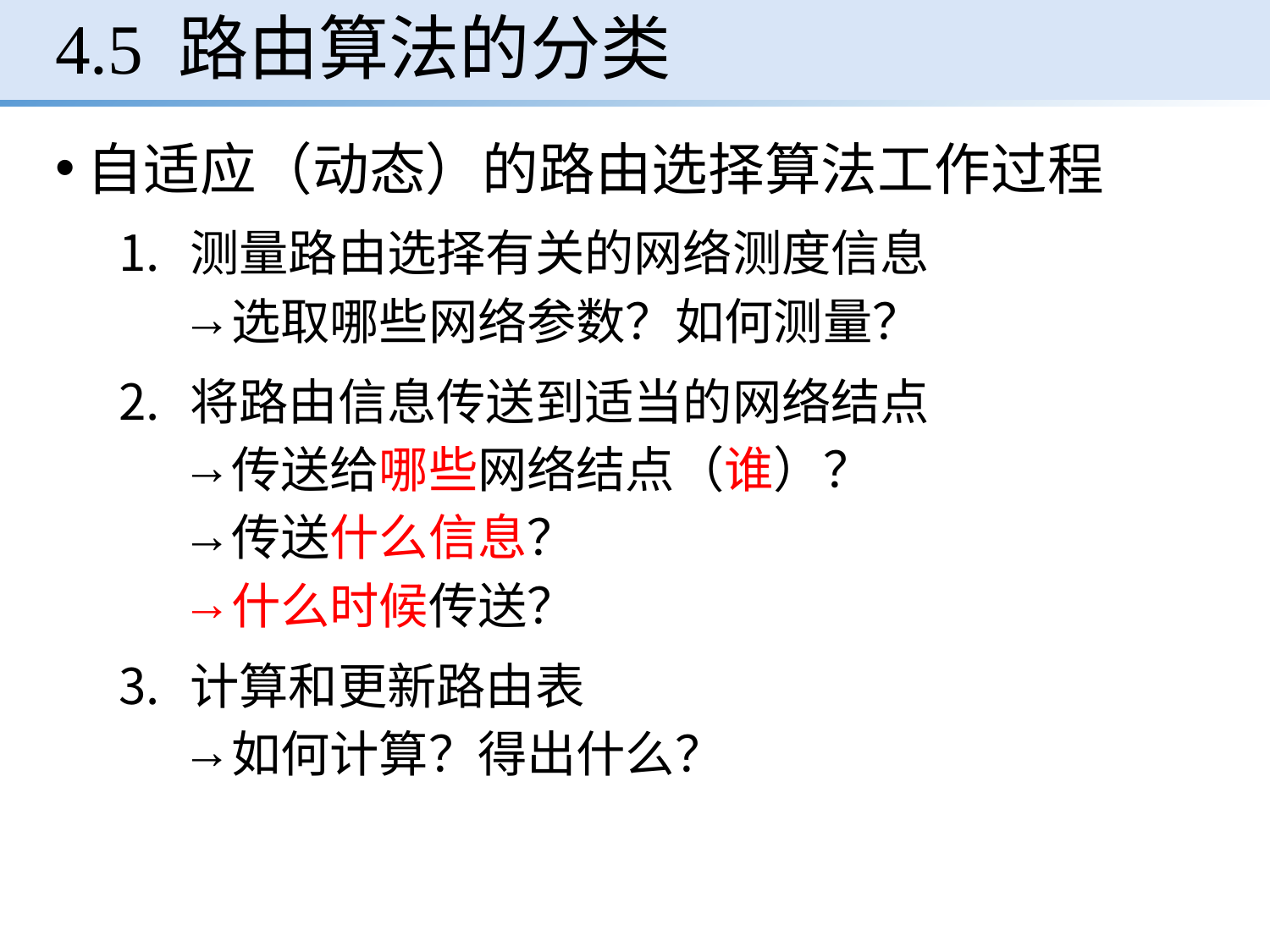

4.5 路由算法的分类
自适应（动态）的路由选择算法工作过程
测量路由选择有关的网络测度信息
选取哪些网络参数？如何测量？
将路由信息传送到适当的网络结点
传送给哪些网络结点（谁）？
传送什么信息？
什么时候传送？
计算和更新路由表
如何计算？得出什么？